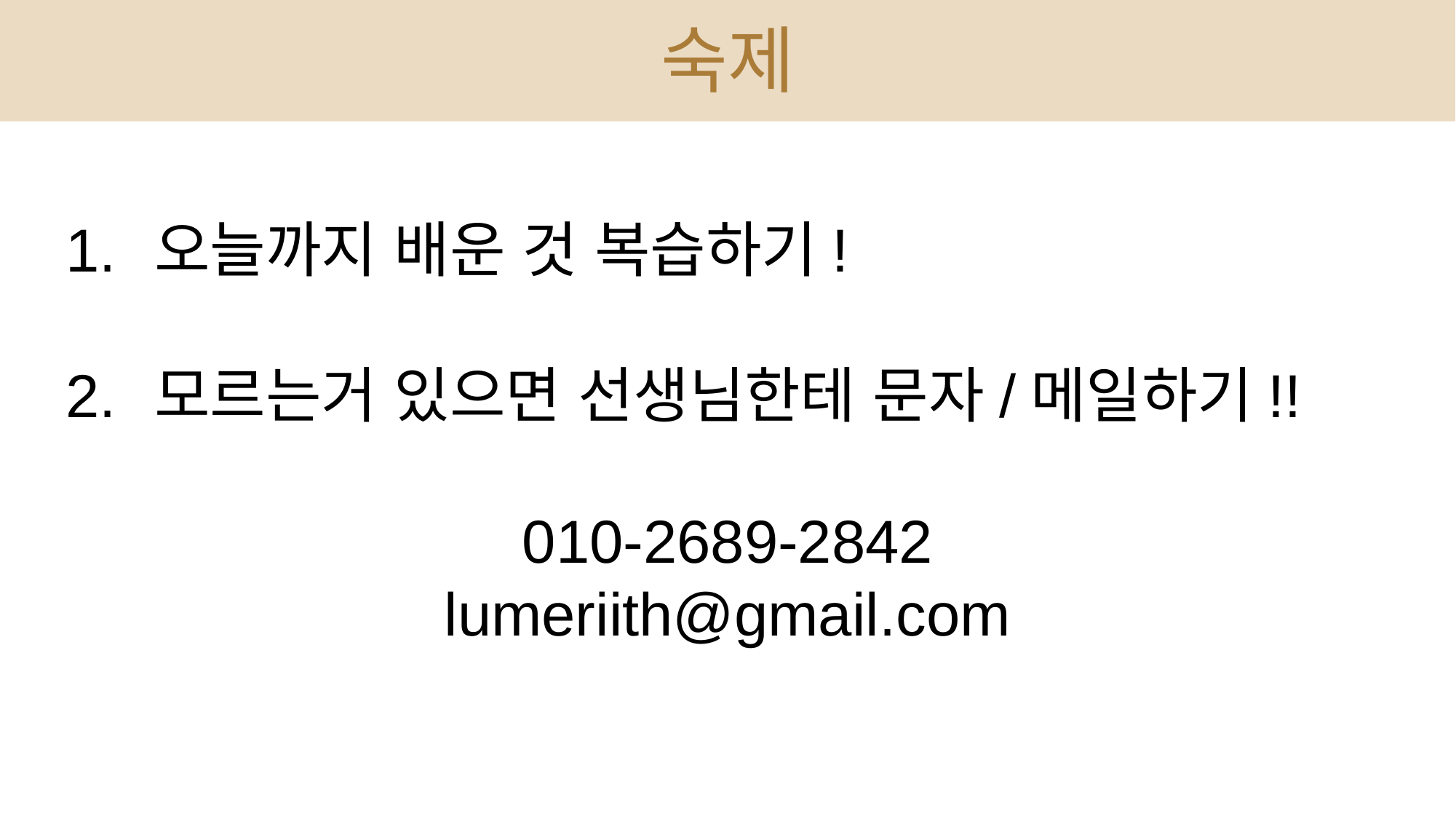

숙제
오늘까지 배운 것 복습하기!

모르는거 있으면 선생님한테 문자/메일하기!!

010-2689-2842
lumeriith@gmail.com